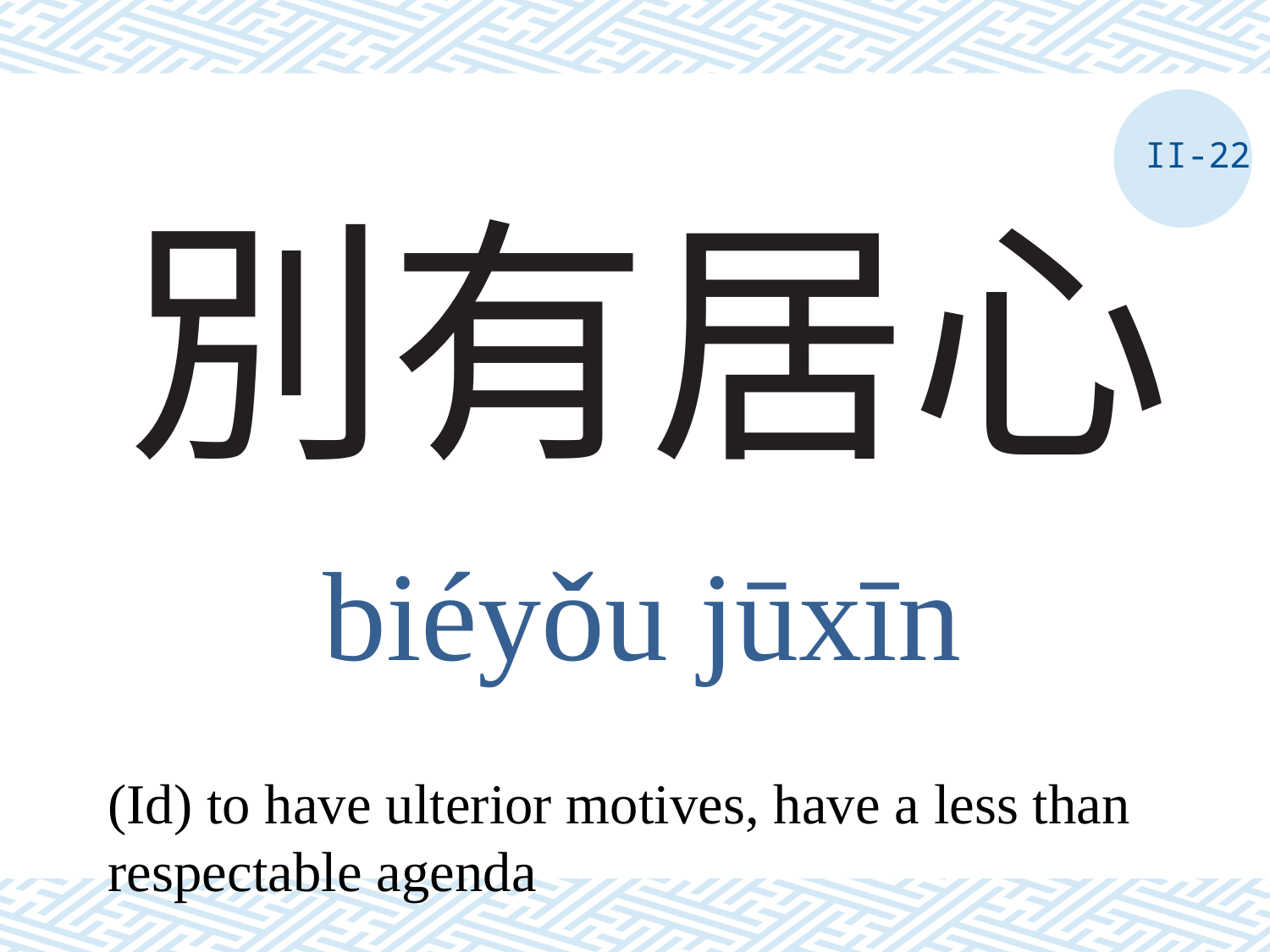

II-22

# 別有居心
biéyǒu jūxīn
(Id) to have ulterior motives, have a less than respectable agenda